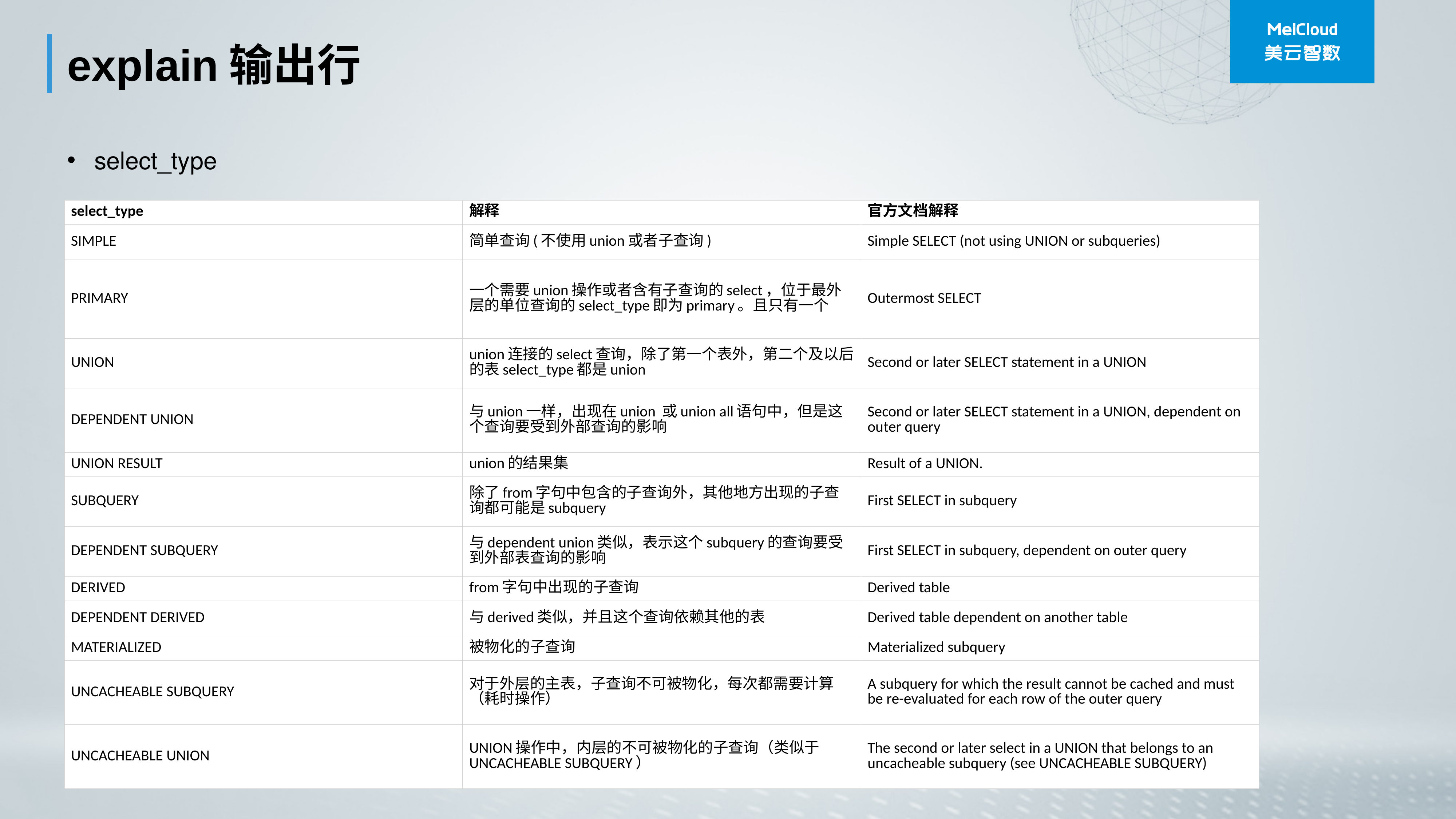

explain输出行

select_type
| select\_type | 解释 | 官方文档解释 |
| --- | --- | --- |
| SIMPLE | 简单查询(不使用union或者子查询) | Simple SELECT (not using UNION or subqueries) |
| PRIMARY | 一个需要union操作或者含有子查询的select，位于最外层的单位查询的select\_type即为primary。且只有一个 | Outermost SELECT |
| UNION | union连接的select查询，除了第一个表外，第二个及以后的表select\_type都是union | Second or later SELECT statement in a UNION |
| DEPENDENT UNION | 与union一样，出现在union 或union all语句中，但是这个查询要受到外部查询的影响 | Second or later SELECT statement in a UNION, dependent on outer query |
| UNION RESULT | union的结果集 | Result of a UNION. |
| SUBQUERY | 除了from字句中包含的子查询外，其他地方出现的子查询都可能是subquery | First SELECT in subquery |
| DEPENDENT SUBQUERY | 与dependent union类似，表示这个subquery的查询要受到外部表查询的影响 | First SELECT in subquery, dependent on outer query |
| DERIVED | from字句中出现的子查询 | Derived table |
| DEPENDENT DERIVED | 与derived类似，并且这个查询依赖其他的表 | Derived table dependent on another table |
| MATERIALIZED | 被物化的子查询 | Materialized subquery |
| UNCACHEABLE SUBQUERY | 对于外层的主表，子查询不可被物化，每次都需要计算（耗时操作） | A subquery for which the result cannot be cached and must be re-evaluated for each row of the outer query |
| UNCACHEABLE UNION | UNION操作中，内层的不可被物化的子查询（类似于UNCACHEABLE SUBQUERY） | The second or later select in a UNION that belongs to an uncacheable subquery (see UNCACHEABLE SUBQUERY) |